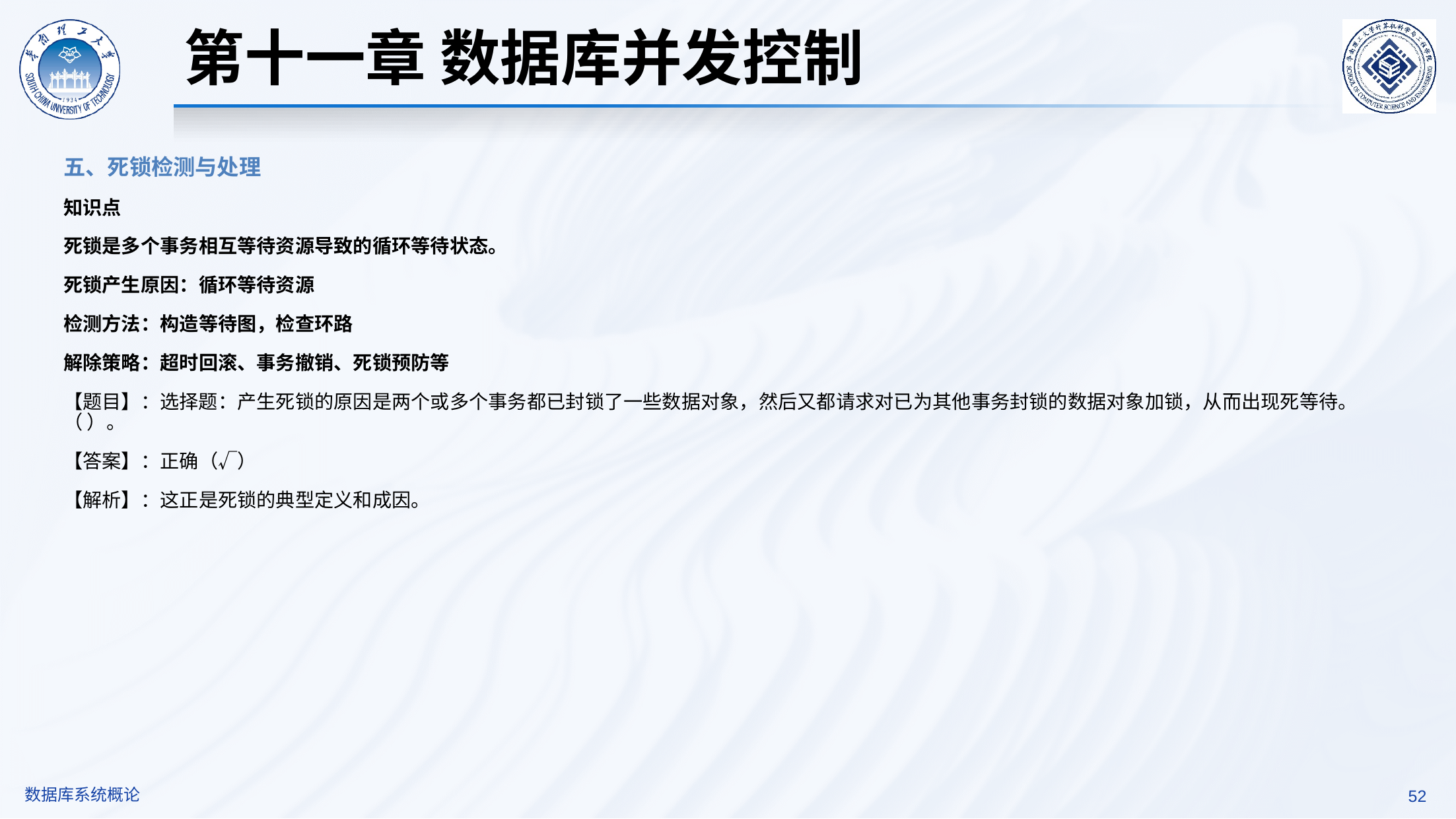

第十一章 数据库并发控制

五、死锁检测与处理
知识点
死锁是多个事务相互等待资源导致的循环等待状态。
死锁产生原因：循环等待资源
检测方法：构造等待图，检查环路
解除策略：超时回滚、事务撤销、死锁预防等
【题目】：选择题：产生死锁的原因是两个或多个事务都已封锁了一些数据对象，然后又都请求对已为其他事务封锁的数据对象加锁，从而出现死等待。（ ）。
【答案】：正确（√）
【解析】：这正是死锁的典型定义和成因。